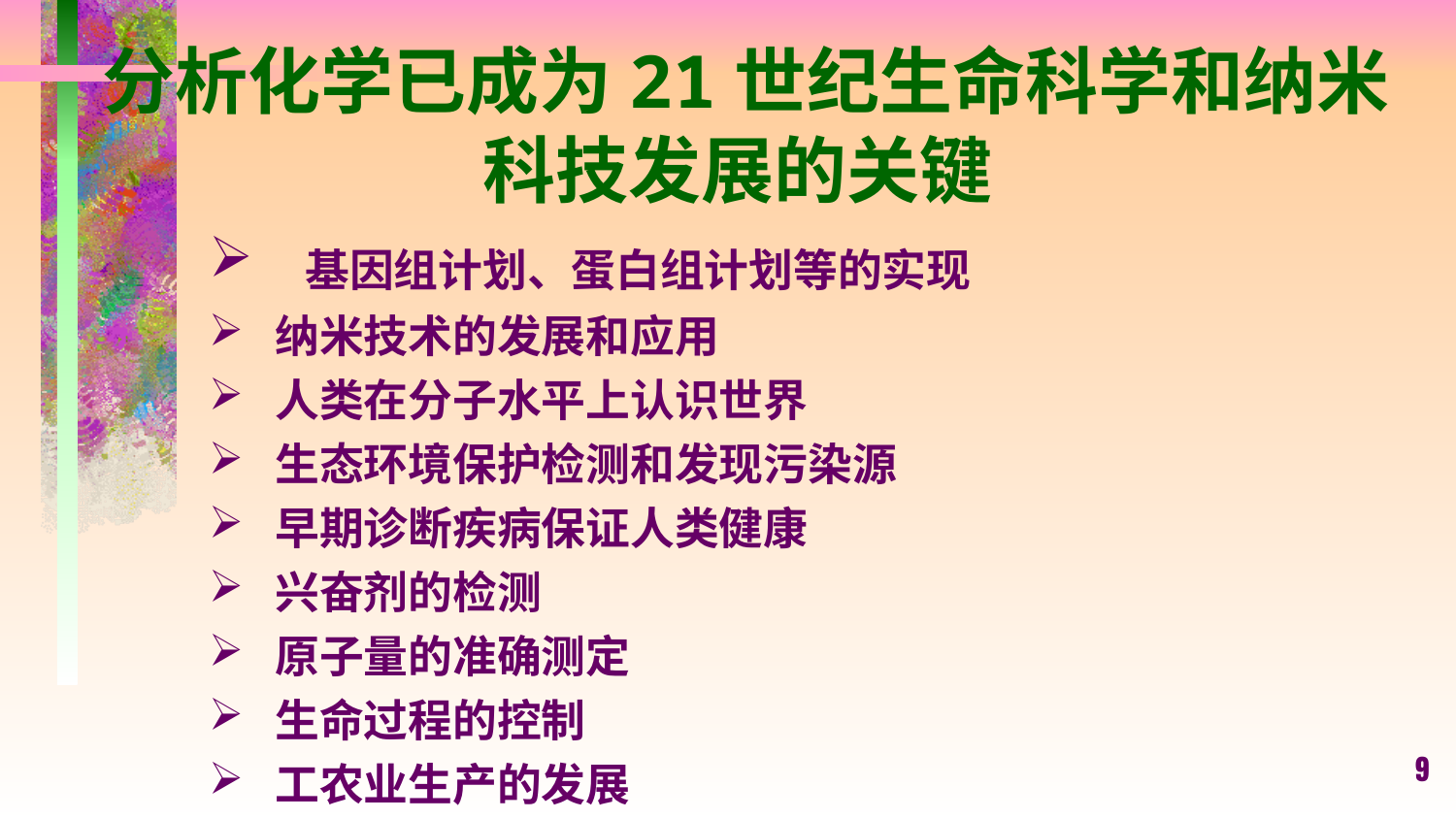

分析化学已成为21世纪生命科学和纳米
科技发展的关键
   基因组计划、蛋白组计划等的实现
  纳米技术的发展和应用
  人类在分子水平上认识世界
  生态环境保护检测和发现污染源
  早期诊断疾病保证人类健康
  兴奋剂的检测
  原子量的准确测定
  生命过程的控制
  工农业生产的发展
9